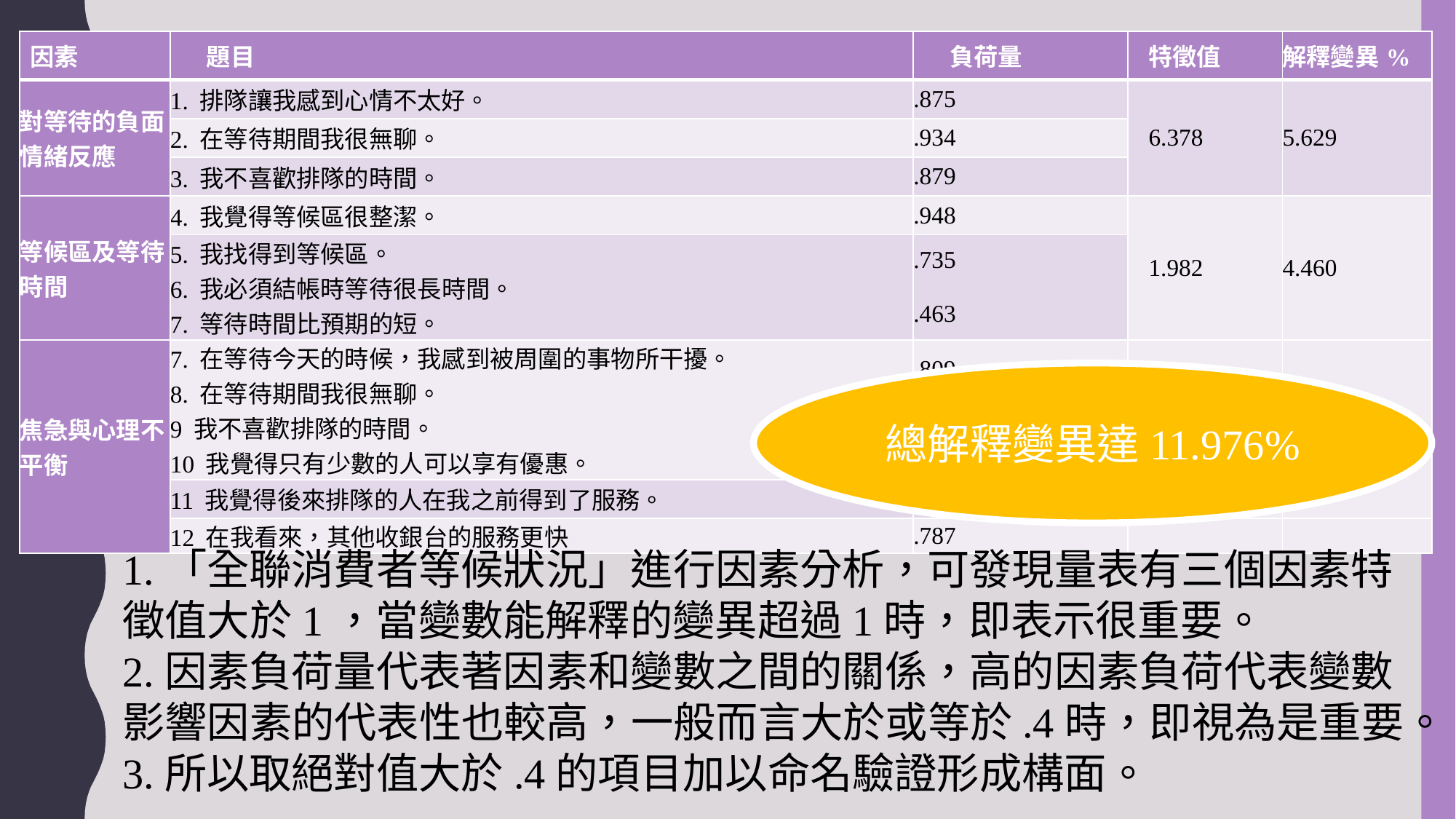

| 因素 | 題目 | 負荷量 | 特徵值 | 解釋變異% |
| --- | --- | --- | --- | --- |
| 對等待的負面情緒反應 | 1. 排隊讓我感到心情不太好。 | .875 | 6.378 | 5.629 |
|  | 2. 在等待期間我很無聊。 | .934 |  |  |
|  | 3. 我不喜歡排隊的時間。 | .879 |  |  |
| 等候區及等待時間 | 4. 我覺得等候區很整潔。 | .948 | 1.982 | 4.460 |
|  | 5. 我找得到等候區。 6. 我必須結帳時等待很長時間。 7. 等待時間比預期的短。 | .735   .463 |  |  |
| 焦急與心理不平衡 | 7. 在等待今天的時候，我感到被周圍的事物所干擾。 8. 在等待期間我很無聊。 9 我不喜歡排隊的時間。 10 我覺得只有少數的人可以享有優惠。 | .809 .784 .889 .859 | 1.413 | 1.887 |
|  | 11 我覺得後來排隊的人在我之前得到了服務。 | .892 |  |  |
|  | 12 在我看來，其他收銀台的服務更快 | .787 |  |  |
#
總解釋變異達11.976%
1.「全聯消費者等候狀況」進行因素分析，可發現量表有三個因素特徵值大於1，當變數能解釋的變異超過1時，即表示很重要。
2.因素負荷量代表著因素和變數之間的關係，高的因素負荷代表變數影響因素的代表性也較高，一般而言大於或等於.4時，即視為是重要。
3.所以取絕對值大於.4的項目加以命名驗證形成構面。